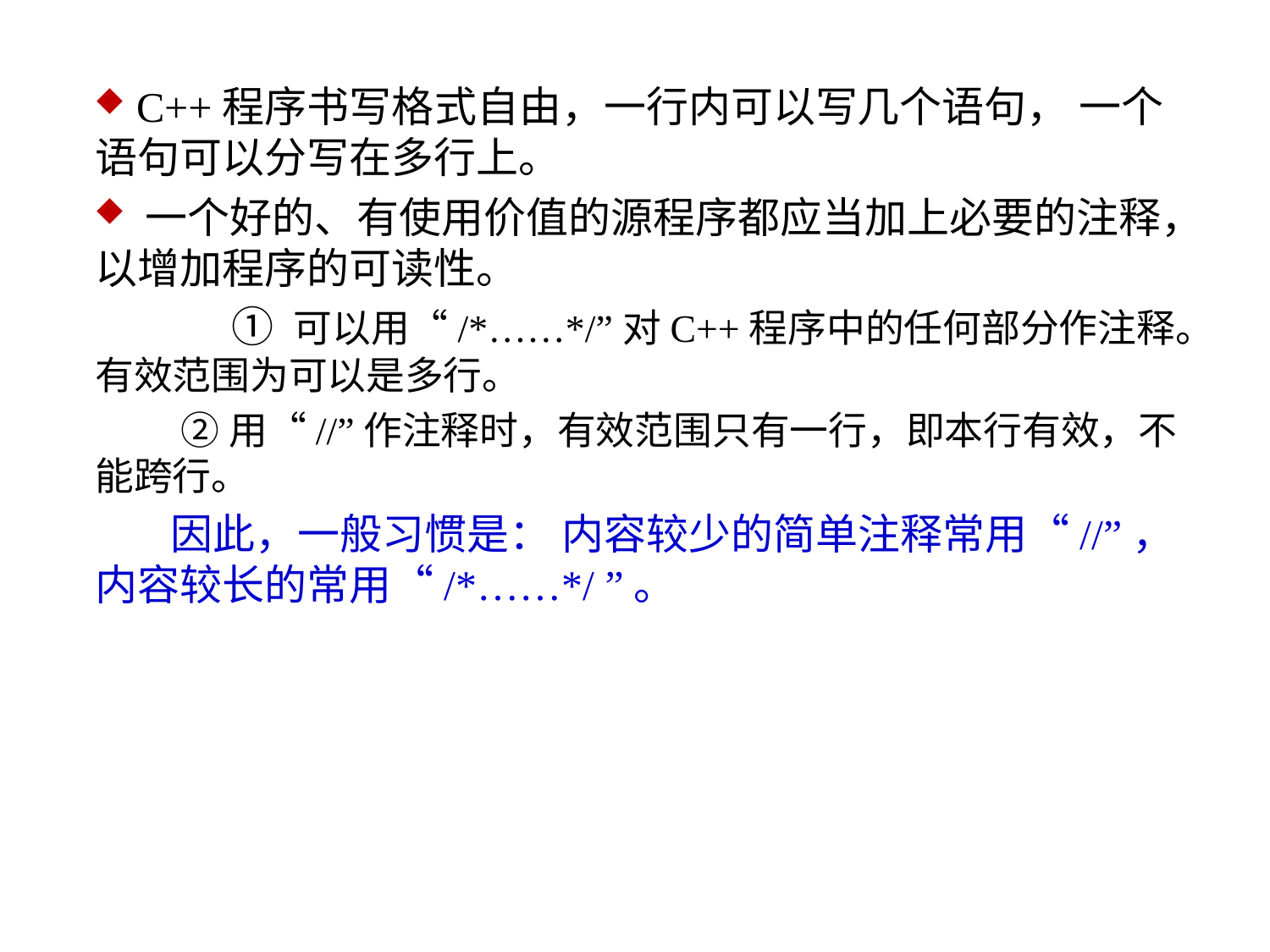

C++程序书写格式自由，一行内可以写几个语句， 一个语句可以分写在多行上。
 一个好的、有使用价值的源程序都应当加上必要的注释，以增加程序的可读性。
		 ① 可以用“/*……*/”对C++程序中的任何部分作注释。有效范围为可以是多行。
          ②用“//”作注释时，有效范围只有一行，即本行有效，不能跨行。
       因此，一般习惯是： 内容较少的简单注释常用“//”，内容较长的常用“/*……*/ ”。